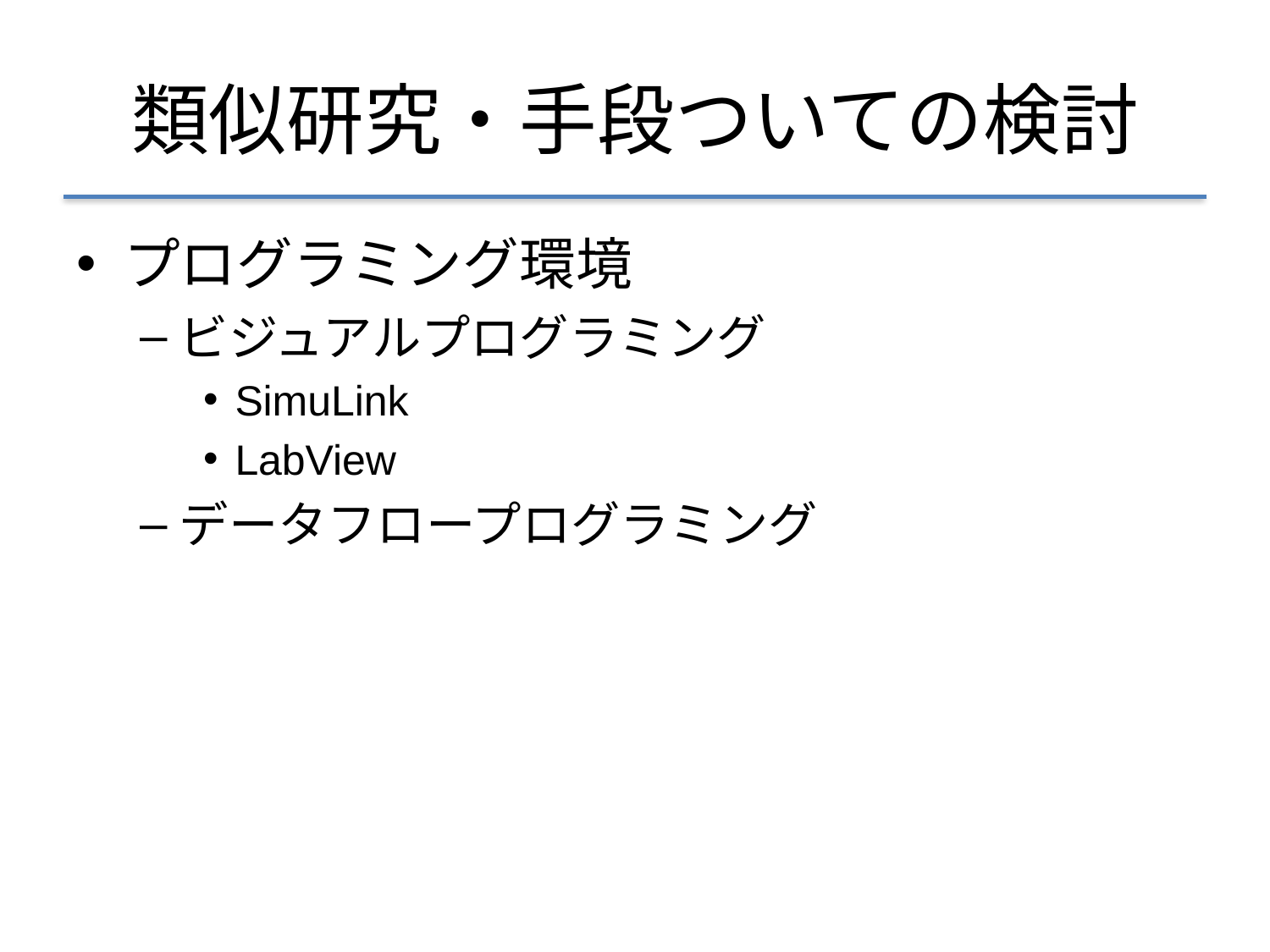

# 類似研究・手段ついての検討
プログラミング環境
ビジュアルプログラミング
SimuLink
LabView
データフロープログラミング